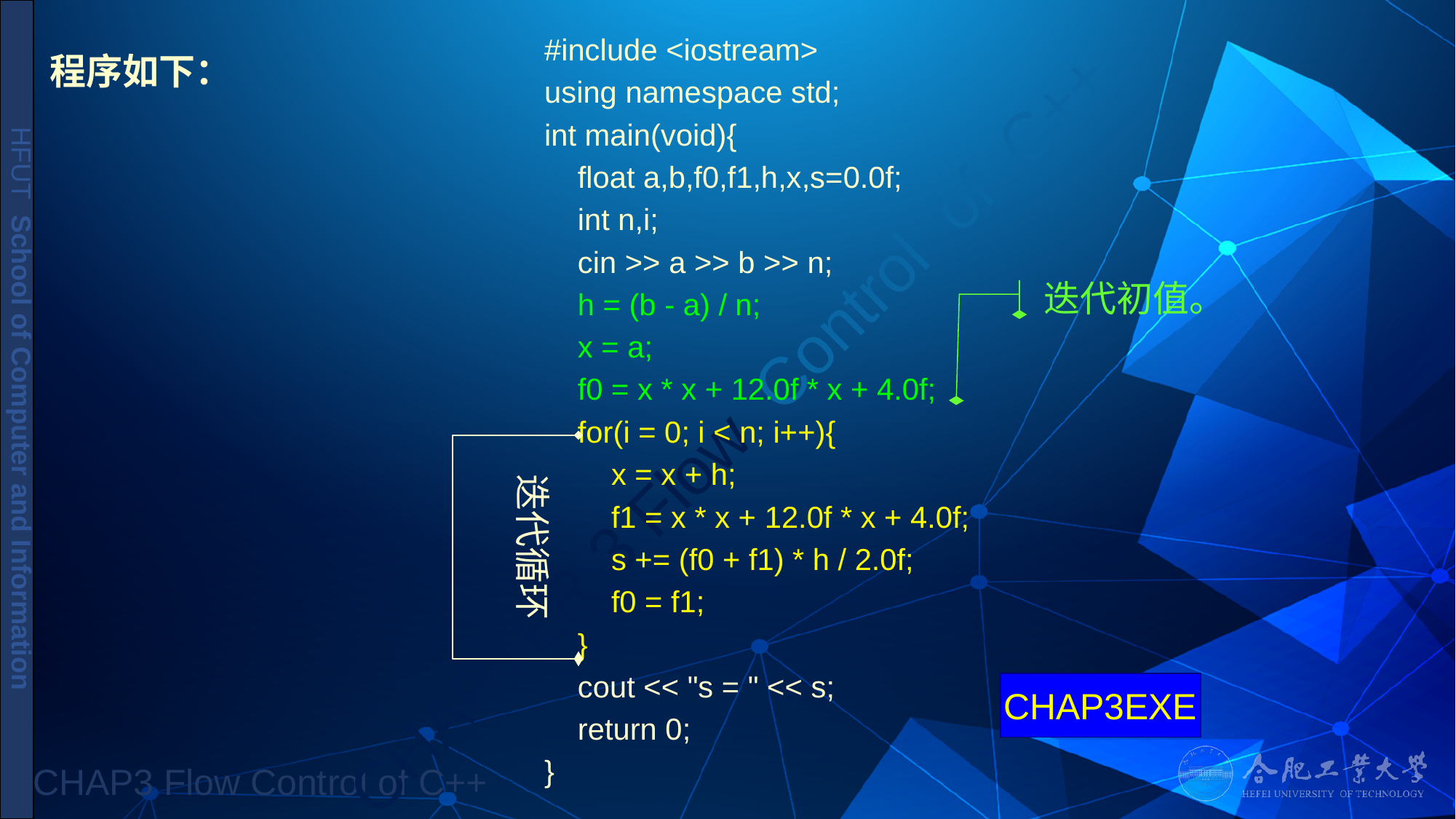

#include <iostream>
using namespace std;
int main(void){
    float a,b,f0,f1,h,x,s=0.0f;
    int n,i;
    cin >> a >> b >> n;
    h = (b - a) / n;
    x = a;
    f0 = x * x + 12.0f * x + 4.0f;
    for(i = 0; i < n; i++){
        x = x + h;
        f1 = x * x + 12.0f * x + 4.0f;
        s += (f0 + f1) * h / 2.0f;
        f0 = f1;
    }
    cout << "s = " << s;
    return 0;
}
# 程序如下：
迭代初值。
迭代循环
CHAP3EXE